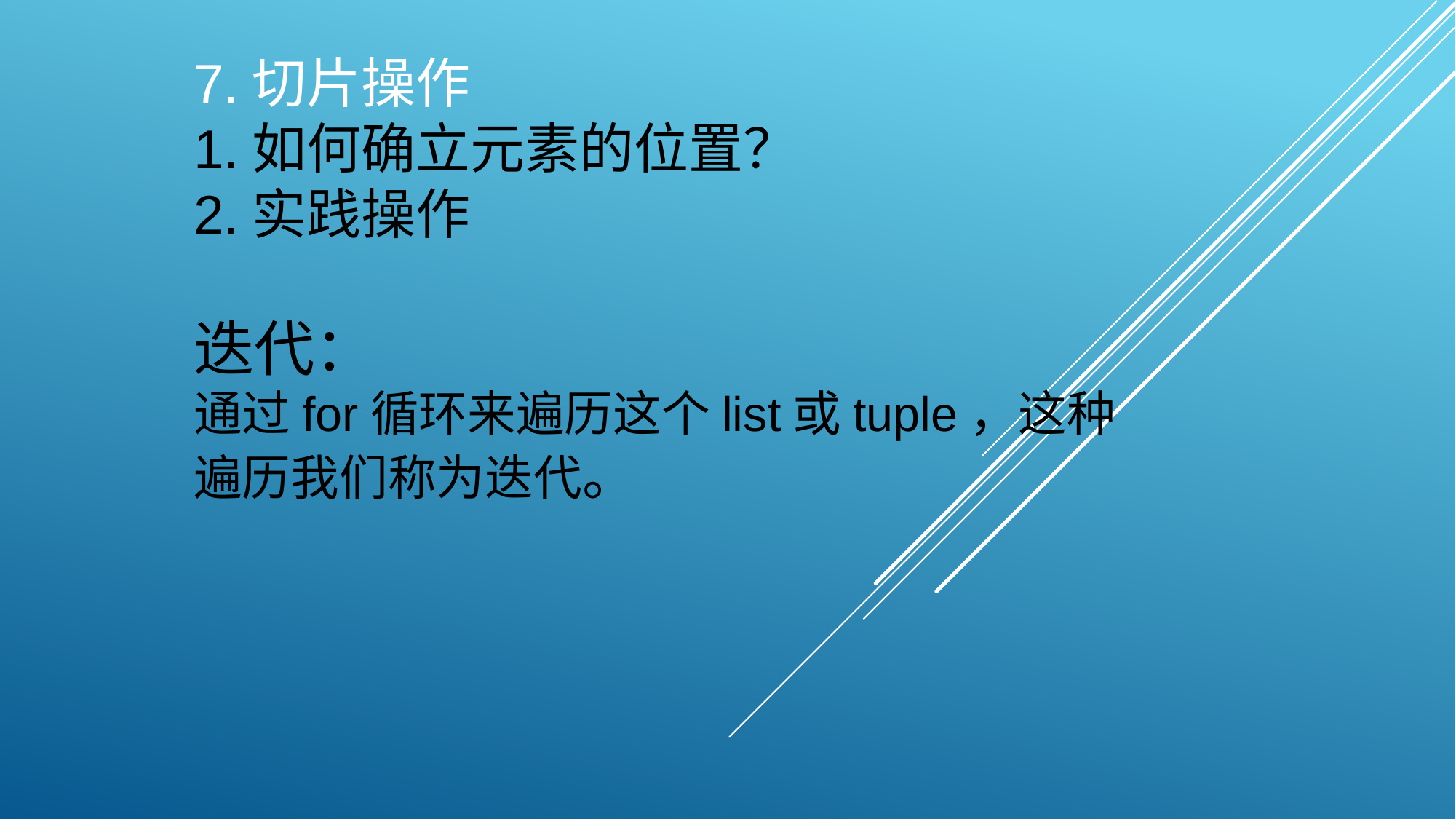

#
7.切片操作
1.如何确立元素的位置？
2.实践操作

迭代：
通过for循环来遍历这个list或tuple，这种遍历我们称为迭代。